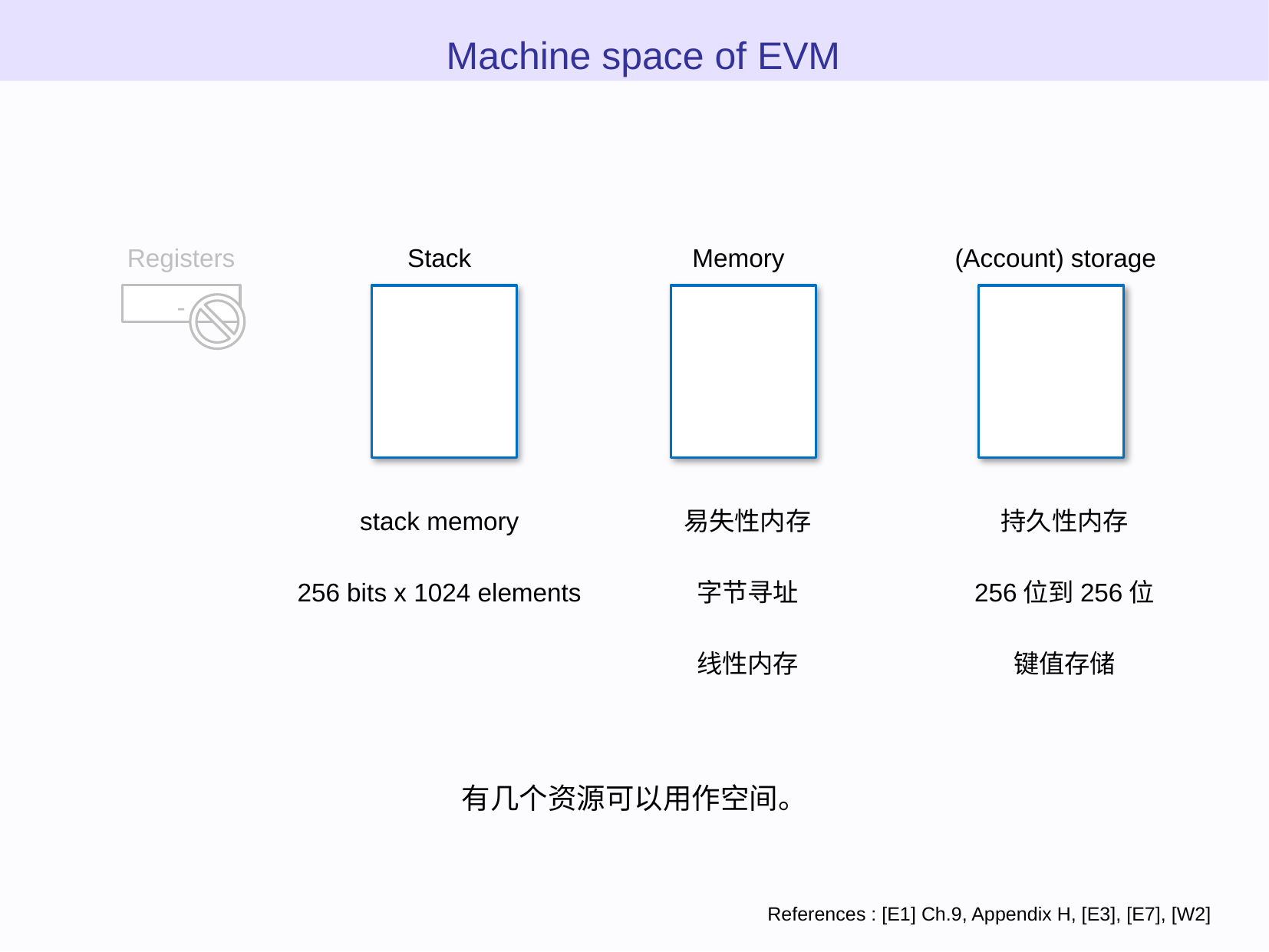

Machine space of EVM
Registers
Stack
Memory
(Account) storage
-

stack memory

256 bits x 1024 elements
易失性内存

字节寻址

线性内存
持久性内存

256位到256位

键值存储
有几个资源可以用作空间。
References : [E1] Ch.9, Appendix H, [E3], [E7], [W2]